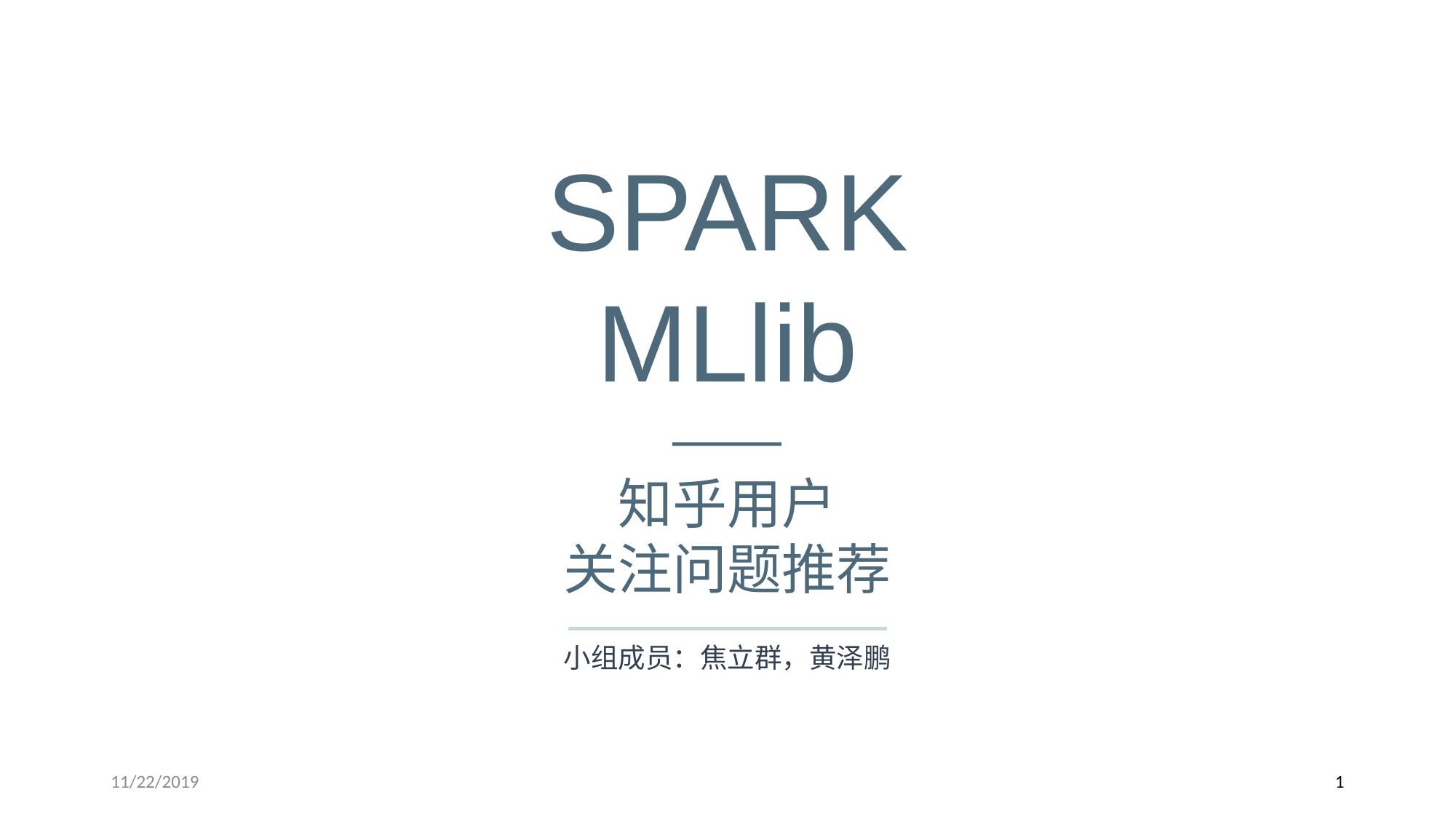

SPARK
MLlib
——
知乎用户
关注问题推荐
小组成员：焦立群，黄泽鹏
11/22/2019
1